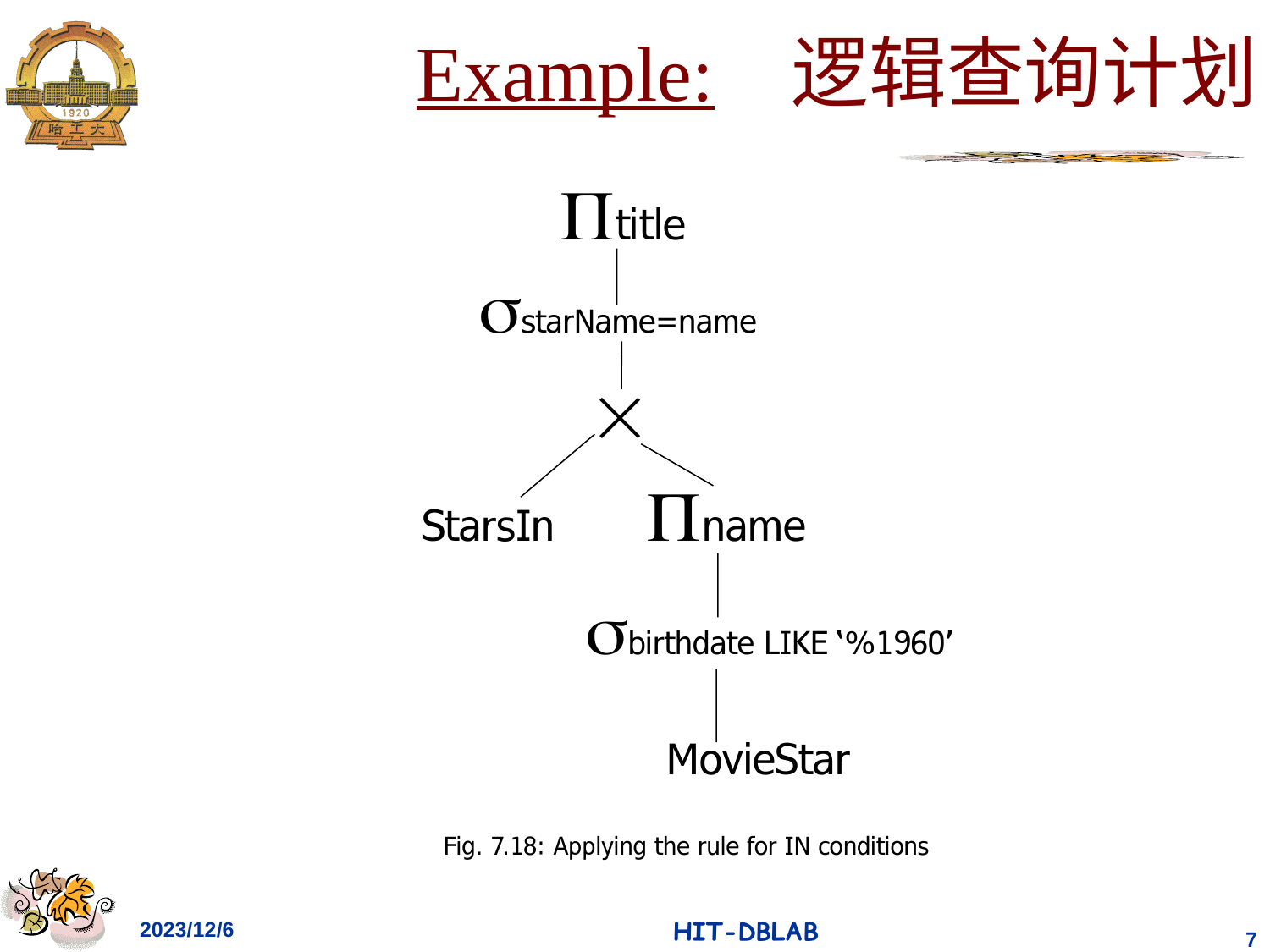

# Example:   逻辑查询计划
Πtitle

σstarName=name

×

StarsIn       Πname

σbirthdate LIKE ‘%1960’

 MovieStar
Fig. 7.18: Applying the rule for IN conditions
2023/12/6
HIT-DBLAB
7